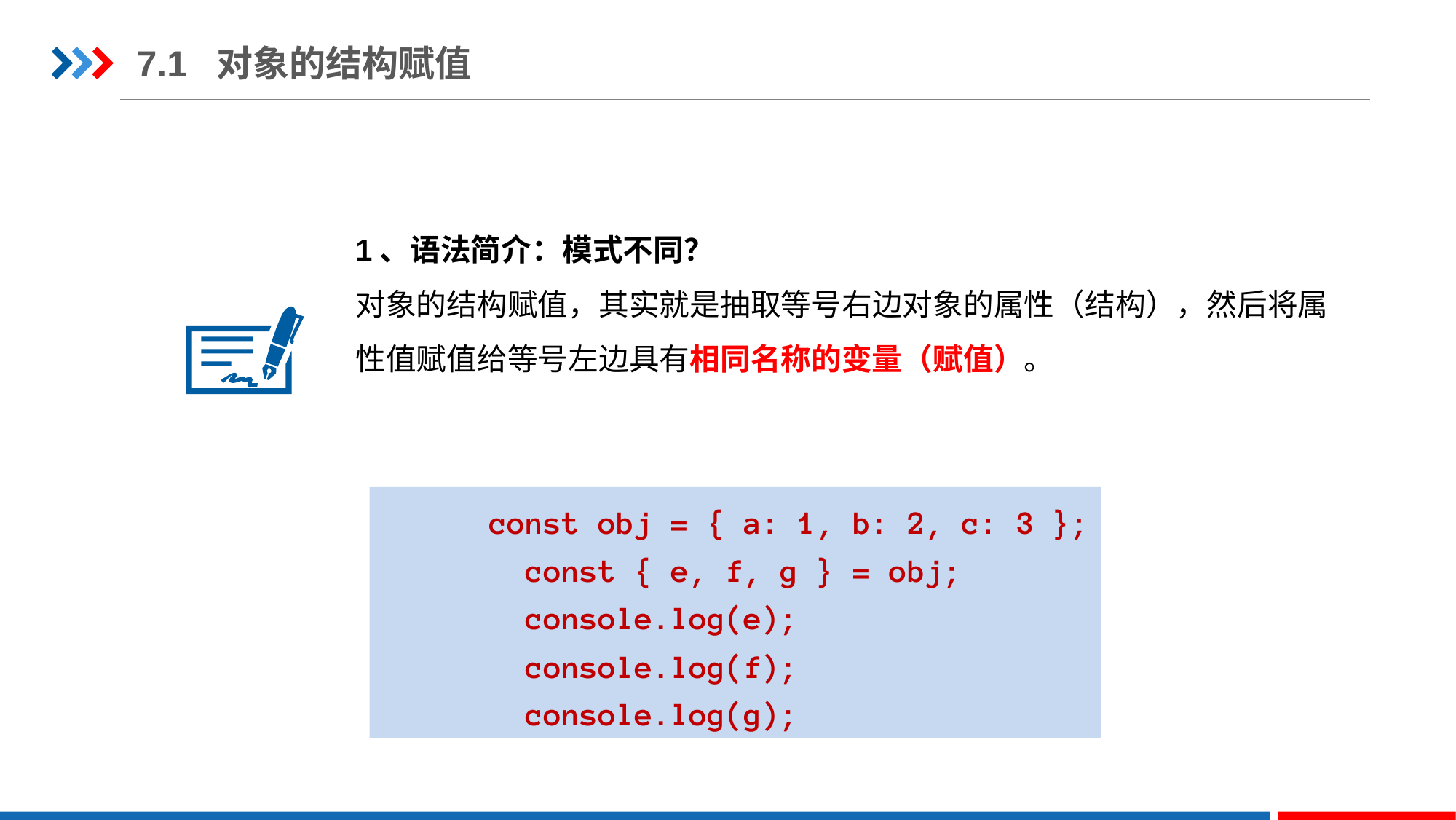

7.1  对象的结构赋值
1、语法简介：模式不同？
对象的结构赋值，其实就是抽取等号右边对象的属性（结构），然后将属性值赋值给等号左边具有相同名称的变量（赋值）。

 	const obj = { a: 1, b: 2, c: 3 };
        const { e, f, g } = obj;
        console.log(e);
        console.log(f);
        console.log(g);